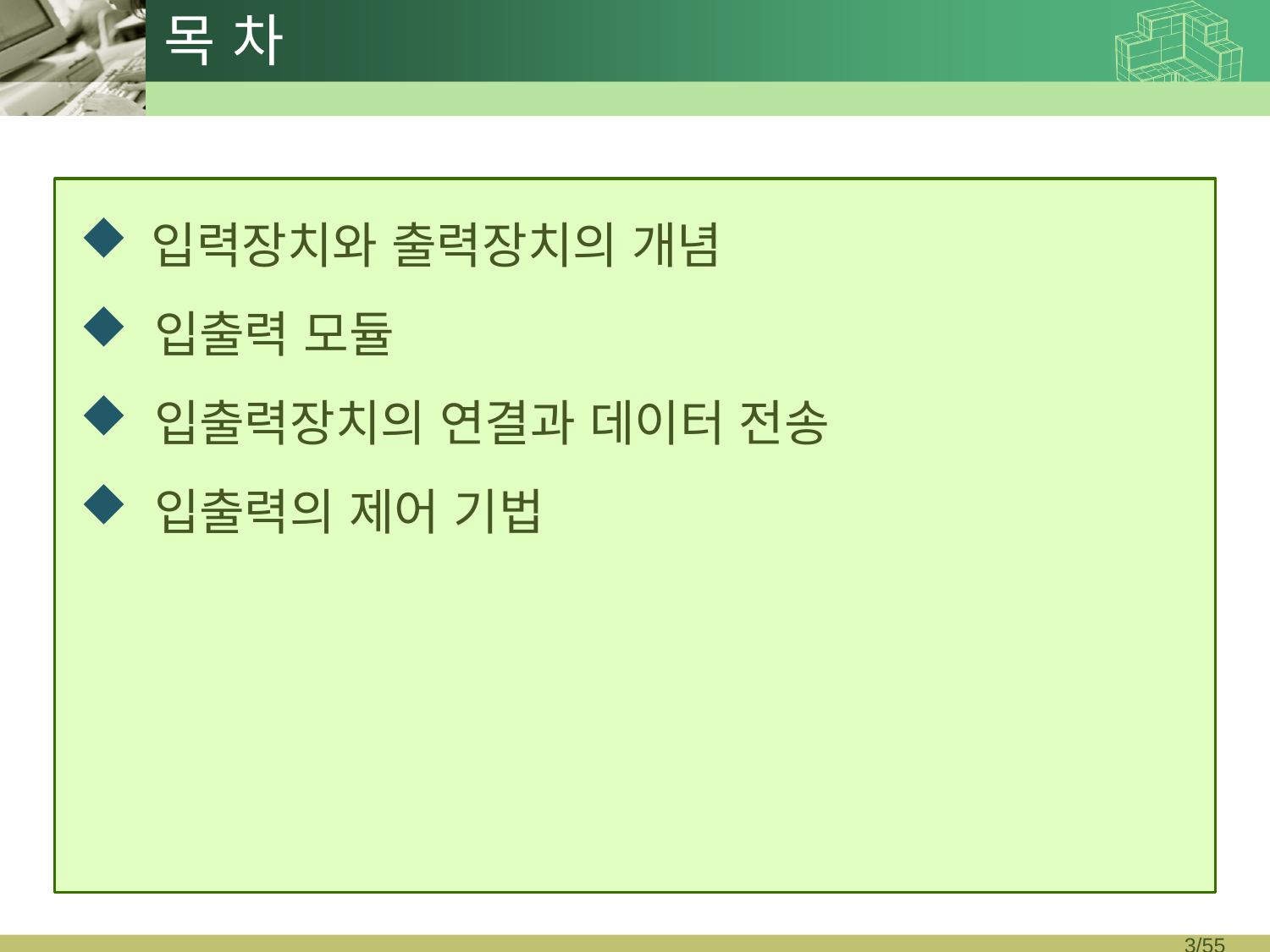

# 목 차
 입력장치와 출력장치의 개념
 입출력 모듈
 입출력장치의 연결과 데이터 전송
 입출력의 제어 기법